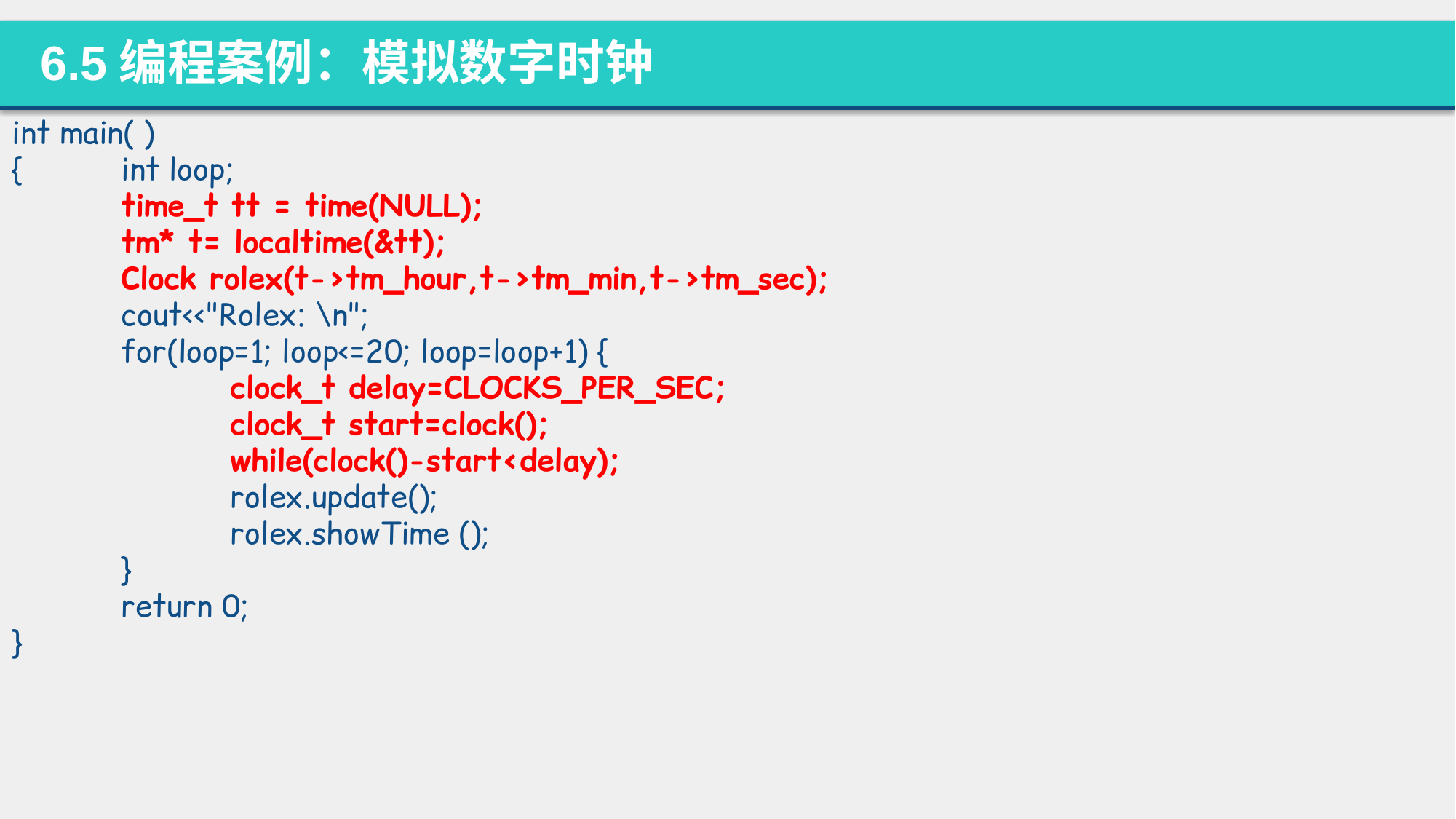

6.5编程案例：模拟数字时钟
int main( )
{	int loop;
  	time_t tt = time(NULL);
	tm* t= localtime(&tt);
	Clock rolex(t->tm_hour,t->tm_min,t->tm_sec);
	cout<<"Rolex: \n";
	for(loop=1; loop<=20; loop=loop+1) {
		clock_t delay=CLOCKS_PER_SEC;
     		clock_t start=clock();
     		while(clock()-start<delay);
		rolex.update();
		rolex.showTime ();
	}
	return 0;
}